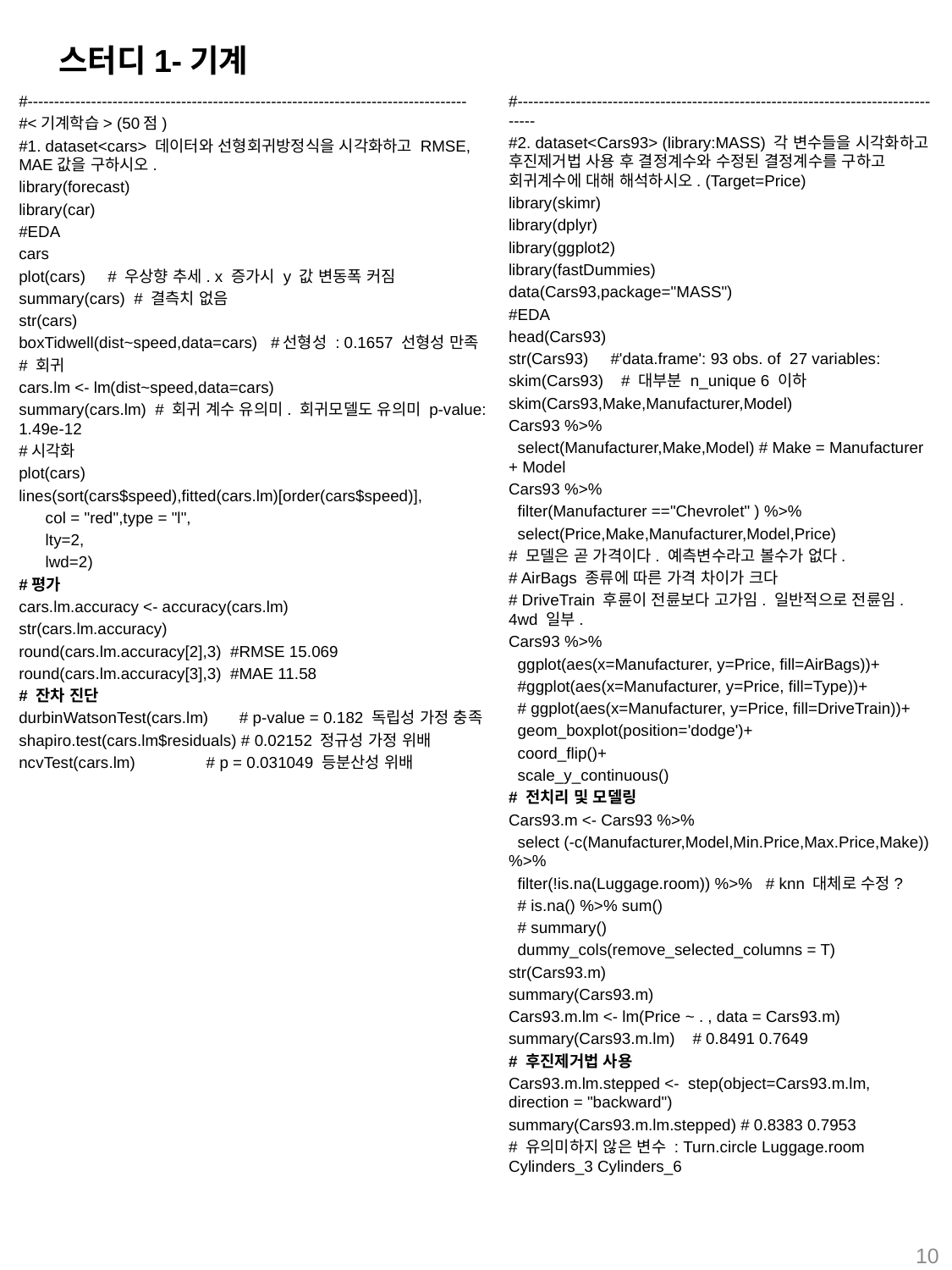

# 스터디1-기계
#-----------------------------------------------------------------------------------
#<기계학습> (50점)
#1. dataset<cars> 데이터와 선형회귀방정식을 시각화하고 RMSE, MAE값을 구하시오.
library(forecast)
library(car)
#EDA
cars
plot(cars)     # 우상향 추세. x 증가시 y 값 변동폭 커짐
summary(cars)  # 결측치 없음
str(cars)
boxTidwell(dist~speed,data=cars)   #선형성 : 0.1657 선형성 만족
# 회귀
cars.lm <- lm(dist~speed,data=cars)
summary(cars.lm)  # 회귀 계수 유의미. 회귀모델도 유의미 p-value: 1.49e-12
#시각화
plot(cars)
lines(sort(cars$speed),fitted(cars.lm)[order(cars$speed)],
      col = "red",type = "l",
      lty=2,
      lwd=2)
#평가
cars.lm.accuracy <- accuracy(cars.lm)
str(cars.lm.accuracy)
round(cars.lm.accuracy[2],3)  #RMSE 15.069
round(cars.lm.accuracy[3],3)  #MAE 11.58
# 잔차 진단
durbinWatsonTest(cars.lm)       # p-value = 0.182 독립성 가정 충족
shapiro.test(cars.lm$residuals) # 0.02152 정규성 가정 위배
ncvTest(cars.lm)                # p = 0.031049 등분산성 위배
#-----------------------------------------------------------------------------------
#2. dataset<Cars93> (library:MASS) 각 변수들을 시각화하고 후진제거법 사용 후 결정계수와 수정된 결정계수를 구하고 회귀계수에 대해 해석하시오. (Target=Price)
library(skimr)
library(dplyr)
library(ggplot2)
library(fastDummies)
data(Cars93,package="MASS")
#EDA
head(Cars93)
str(Cars93)     #'data.frame': 93 obs. of  27 variables:
skim(Cars93)    # 대부분 n_unique 6 이하
skim(Cars93,Make,Manufacturer,Model)
Cars93 %>%
  select(Manufacturer,Make,Model) # Make = Manufacturer + Model
Cars93 %>%
  filter(Manufacturer =="Chevrolet" ) %>%
  select(Price,Make,Manufacturer,Model,Price)
# 모델은 곧 가격이다. 예측변수라고 볼수가 없다.
# AirBags 종류에 따른 가격 차이가 크다
# DriveTrain 후륜이 전륜보다 고가임. 일반적으로 전륜임. 4wd 일부.
Cars93 %>%
  ggplot(aes(x=Manufacturer, y=Price, fill=AirBags))+
  #ggplot(aes(x=Manufacturer, y=Price, fill=Type))+
  # ggplot(aes(x=Manufacturer, y=Price, fill=DriveTrain))+
  geom_boxplot(position='dodge')+
  coord_flip()+
  scale_y_continuous()
# 전치리 및 모델링
Cars93.m <- Cars93 %>%
  select (-c(Manufacturer,Model,Min.Price,Max.Price,Make)) %>%
  filter(!is.na(Luggage.room)) %>%   # knn 대체로 수정?
  # is.na() %>% sum()
  # summary()
  dummy_cols(remove_selected_columns = T)
str(Cars93.m)
summary(Cars93.m)
Cars93.m.lm <- lm(Price ~ . , data = Cars93.m)
summary(Cars93.m.lm)    # 0.8491 0.7649
# 후진제거법 사용
Cars93.m.lm.stepped <-  step(object=Cars93.m.lm, direction = "backward")
summary(Cars93.m.lm.stepped) # 0.8383 0.7953
# 유의미하지 않은 변수 : Turn.circle Luggage.room Cylinders_3 Cylinders_6
10